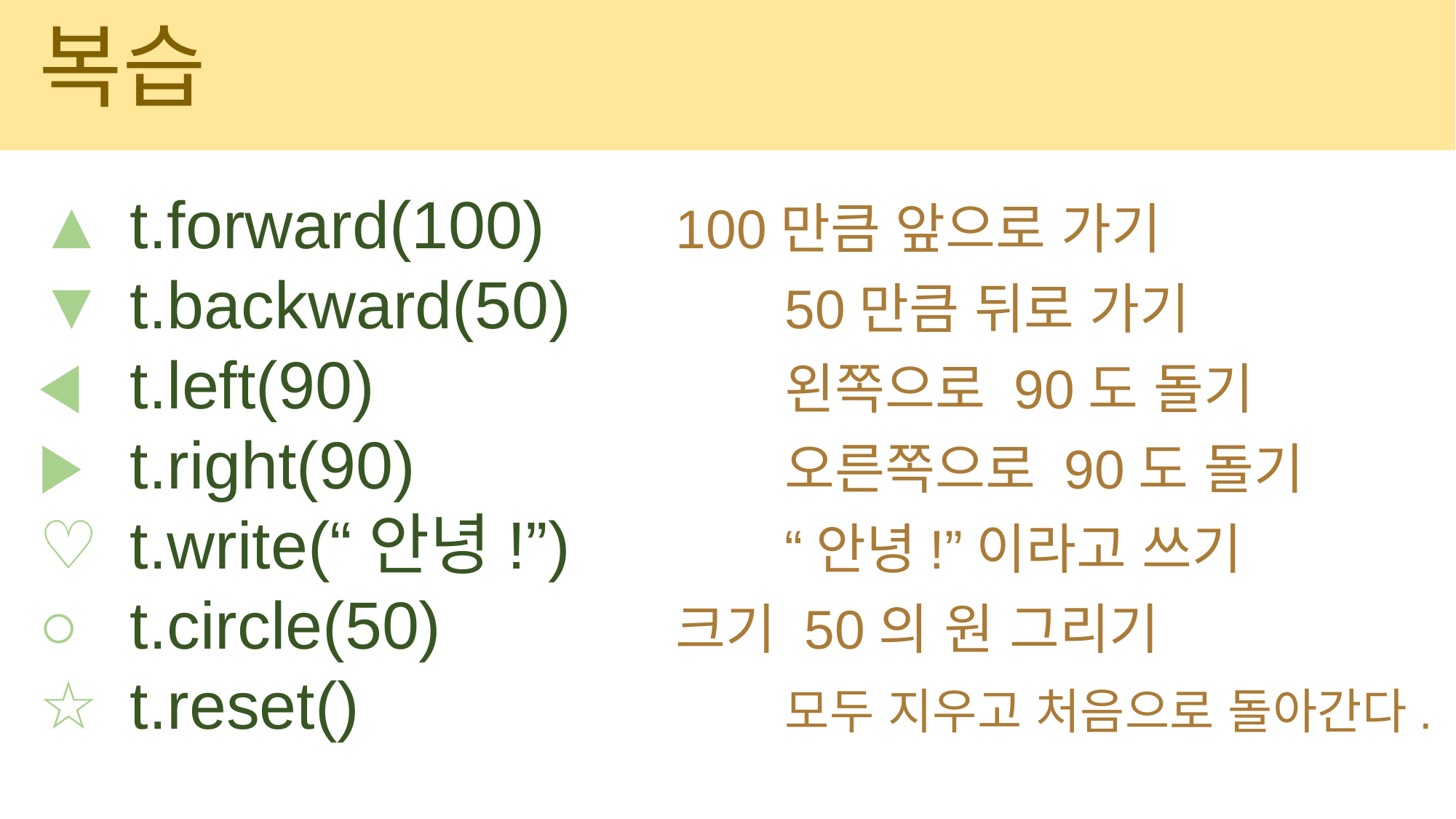

복습
▲
▼
◀
▶
♡
○
☆
t.forward(100)		100만큼 앞으로 가기
t.backward(50)		50만큼 뒤로 가기
t.left(90)				왼쪽으로 90도 돌기
t.right(90)				오른쪽으로 90도 돌기
t.write(“안녕!”)		“안녕!”이라고 쓰기
t.circle(50)			크기 50의 원 그리기
t.reset()				모두 지우고 처음으로 돌아간다.